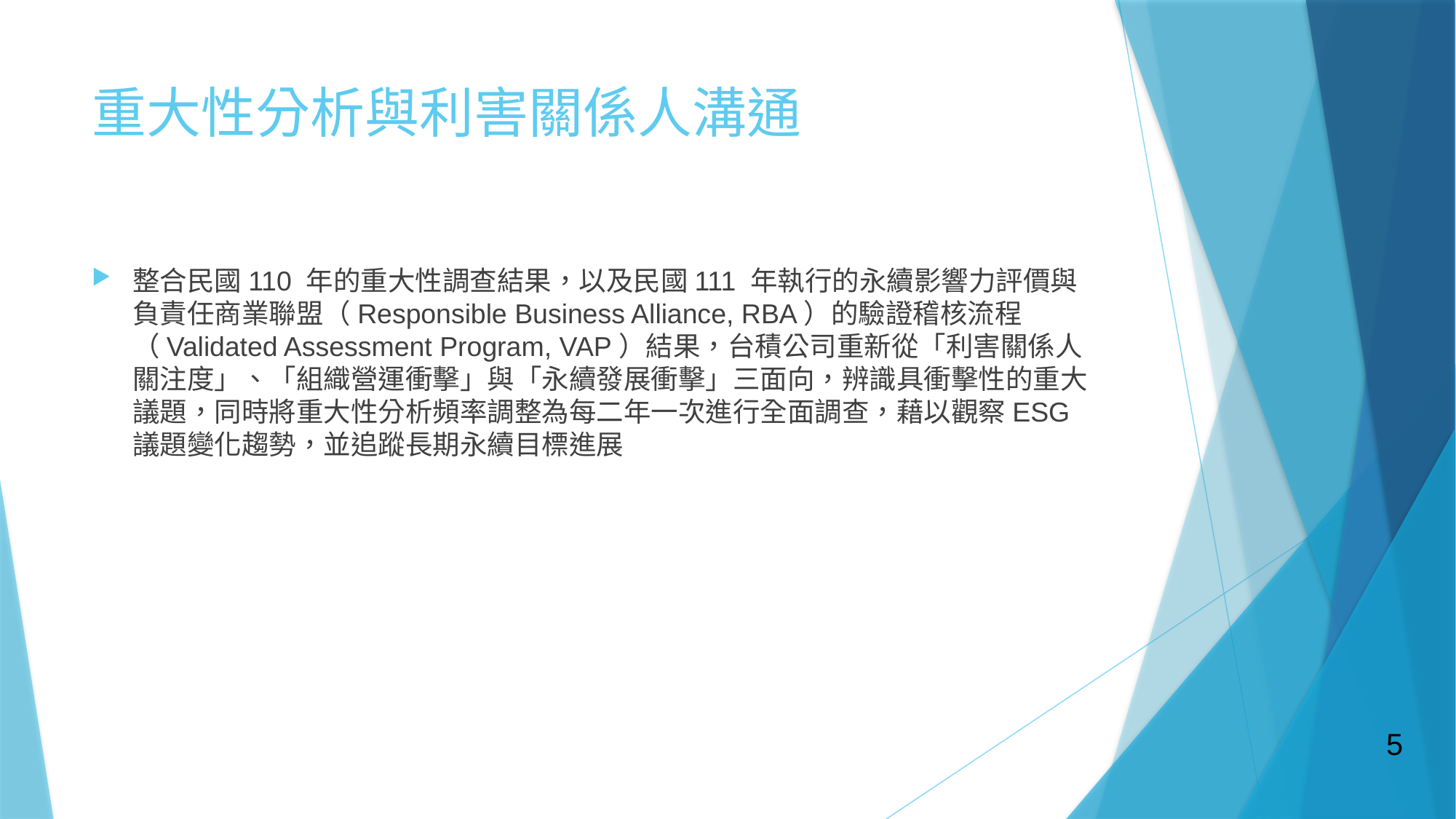

# 重大性分析與利害關係人溝通
整合民國110 年的重大性調查結果，以及民國111 年執行的永續影響力評價與負責任商業聯盟（Responsible Business Alliance, RBA）的驗證稽核流程（Validated Assessment Program, VAP）結果，台積公司重新從「利害關係人關注度」、「組織營運衝擊」與「永續發展衝擊」三面向，辨識具衝擊性的重大議題，同時將重大性分析頻率調整為每二年一次進行全面調查，藉以觀察ESG 議題變化趨勢，並追蹤長期永續目標進展
5